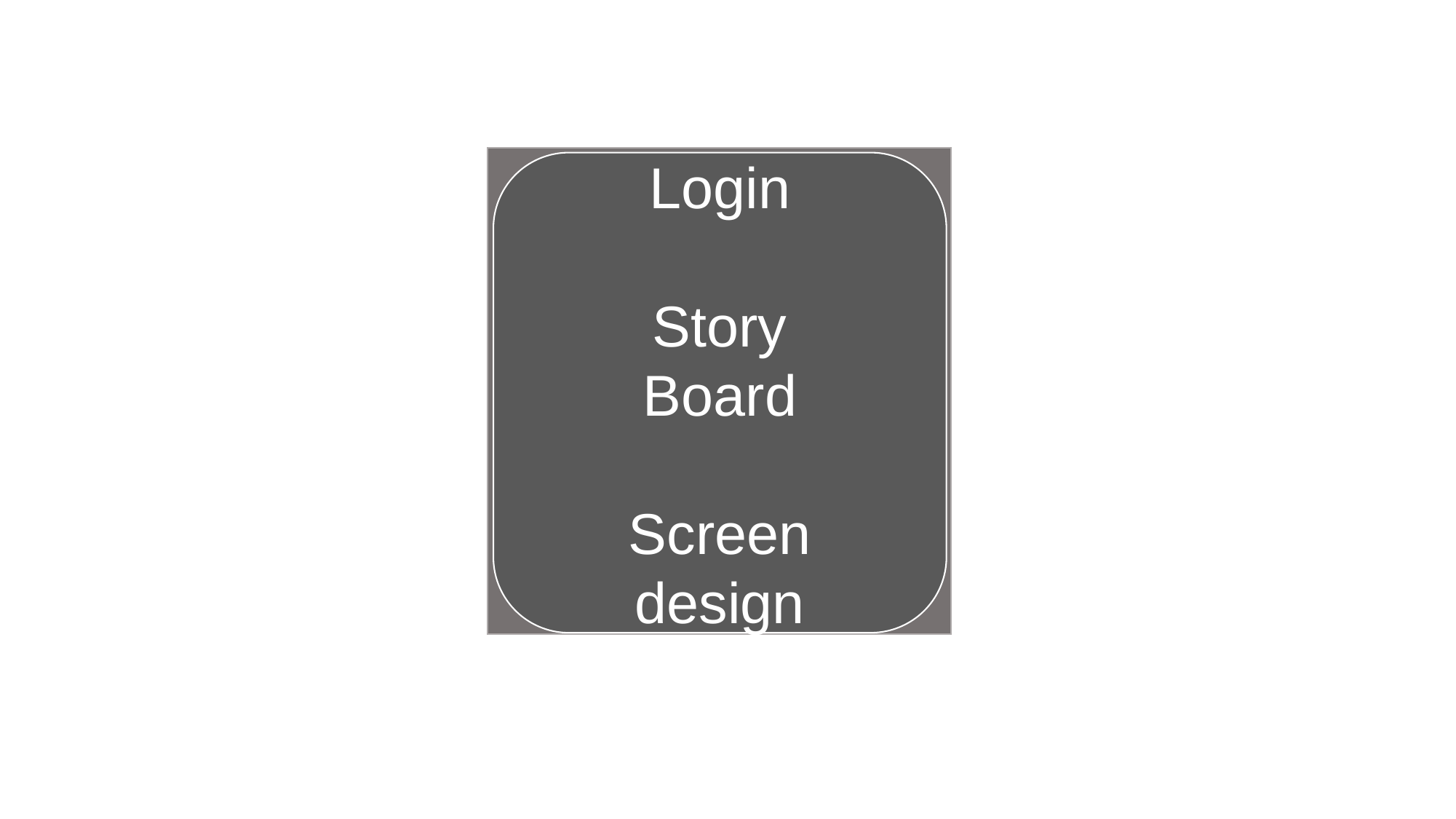

로그인 화면

스토리보드

화면 설계
Login

Story
Board

Screen
design